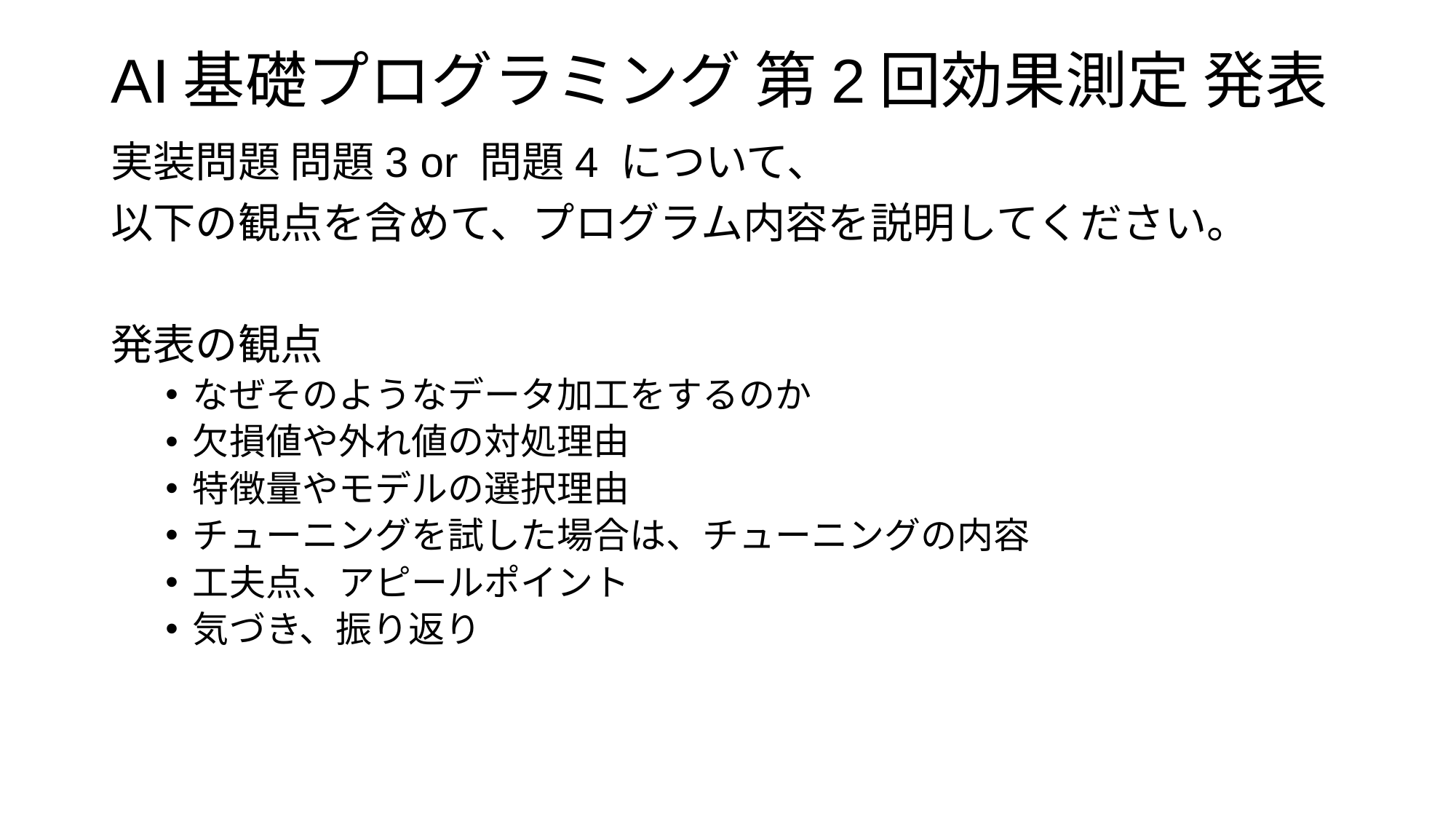

AI基礎プログラミング 第2回効果測定 発表
実装問題 問題3 or 問題4 について、
以下の観点を含めて、プログラム内容を説明してください。

発表の観点
なぜそのようなデータ加工をするのか
欠損値や外れ値の対処理由
特徴量やモデルの選択理由
チューニングを試した場合は、チューニングの内容
工夫点、アピールポイント
気づき、振り返り